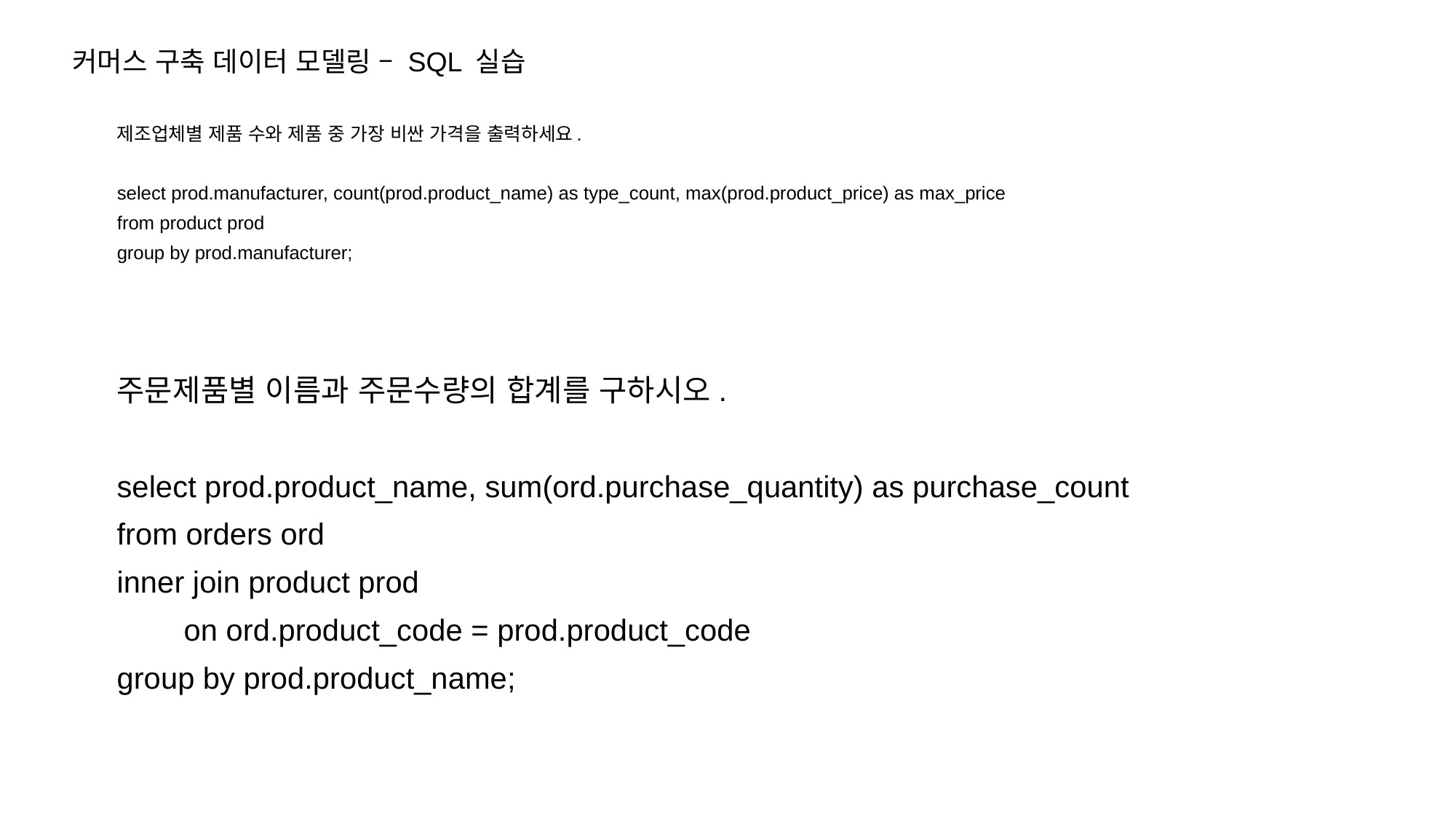

커머스 구축 데이터 모델링 – SQL 실습
제조업체별 제품 수와 제품 중 가장 비싼 가격을 출력하세요.

select prod.manufacturer, count(prod.product_name) as type_count, max(prod.product_price) as max_price
from product prod
group by prod.manufacturer;
주문제품별 이름과 주문수량의 합계를 구하시오.

select prod.product_name, sum(ord.purchase_quantity) as purchase_count
from orders ord
inner join product prod
        on ord.product_code = prod.product_code
group by prod.product_name;